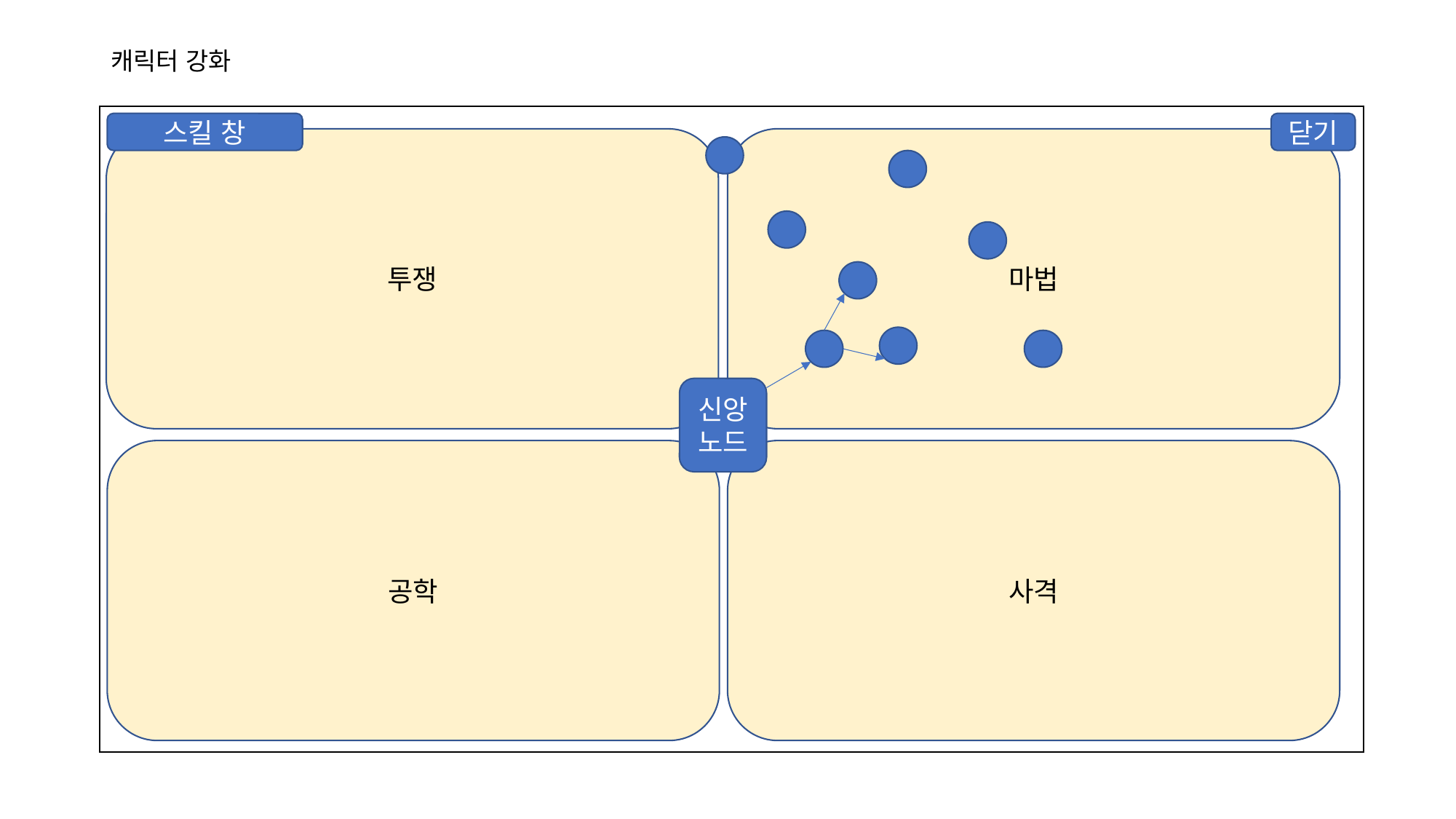

# 캐릭터 강화

스킬 창
닫기
투쟁
마법

신앙 노드
공학
사격